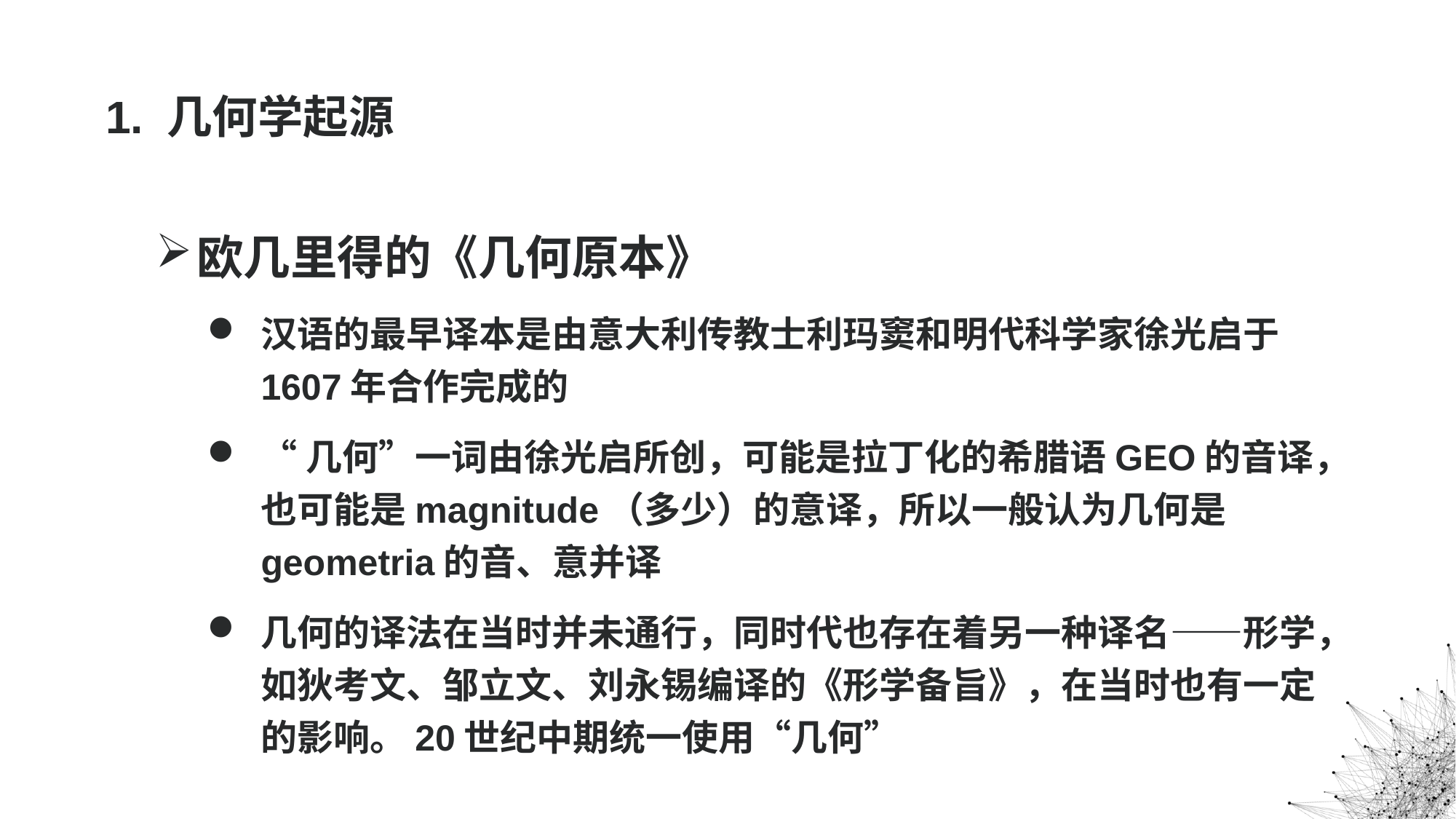

# 1. 几何学起源
欧几里得的《几何原本》
汉语的最早译本是由意大利传教士利玛窦和明代科学家徐光启于1607年合作完成的
“几何”一词由徐光启所创，可能是拉丁化的希腊语GEO的音译，也可能是magnitude（多少）的意译，所以一般认为几何是geometria的音、意并译
几何的译法在当时并未通行，同时代也存在着另一种译名——形学，如狄考文、邹立文、刘永锡编译的《形学备旨》，在当时也有一定的影响。20世纪中期统一使用“几何”